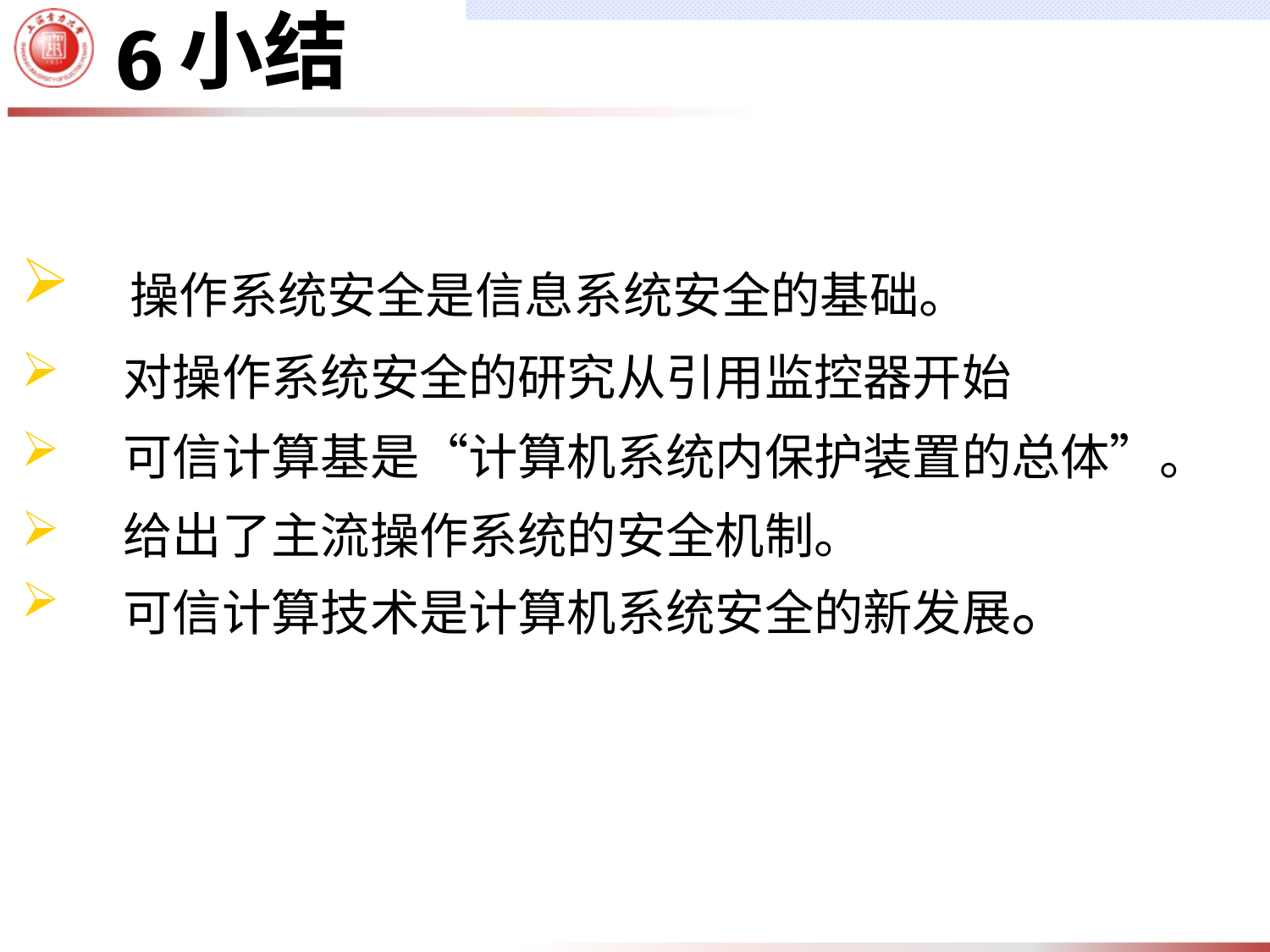

6
小结
 操作系统安全是信息系统安全的基础。
 对操作系统安全的研究从引用监控器开始
 可信计算基是“计算机系统内保护装置的总体”。
 给出了主流操作系统的安全机制。
 可信计算技术是计算机系统安全的新发展。